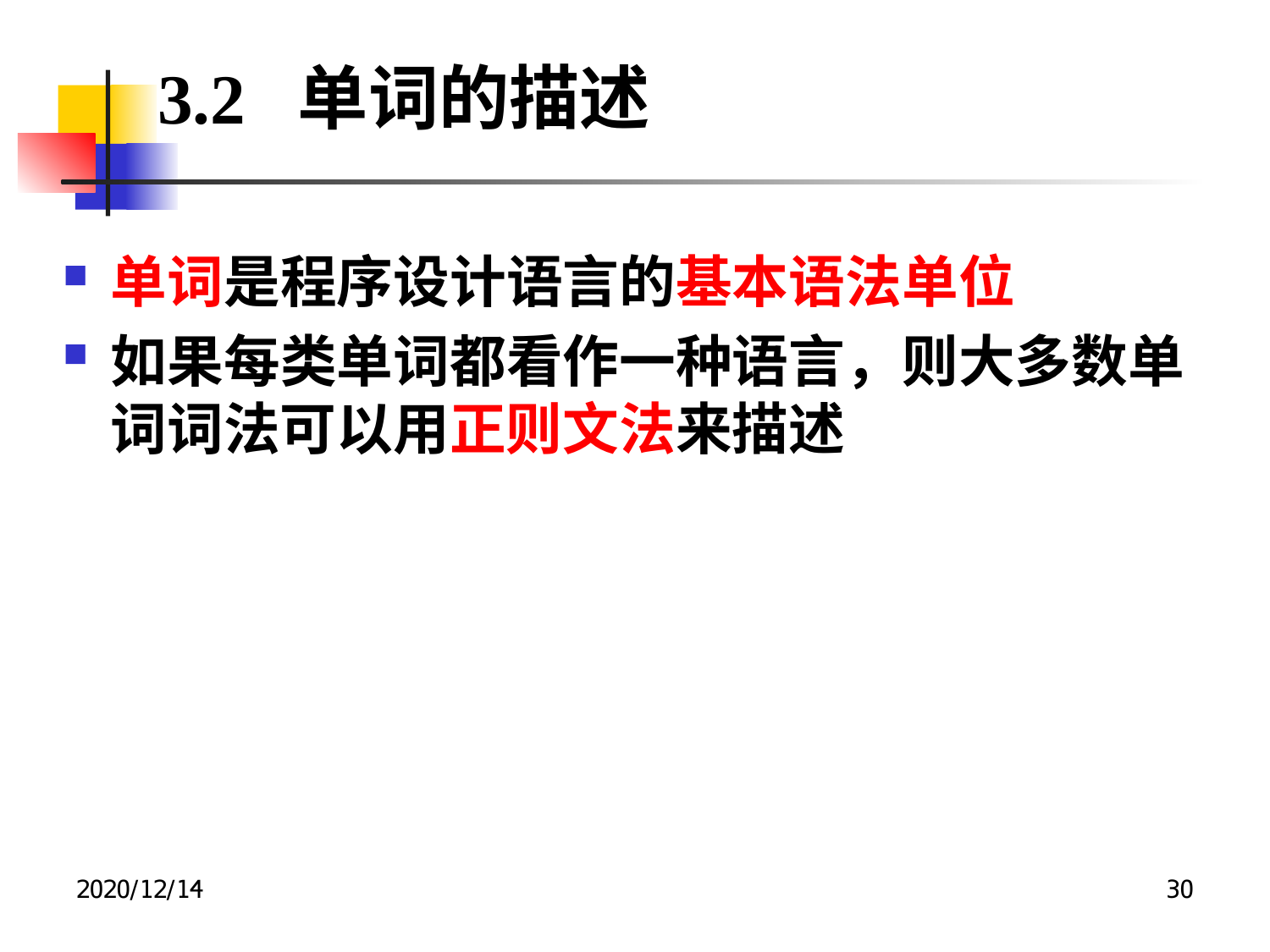

3.2  单词的描述
单词是程序设计语言的基本语法单位
如果每类单词都看作一种语言，则大多数单词词法可以用正则文法来描述
2020/12/14
30